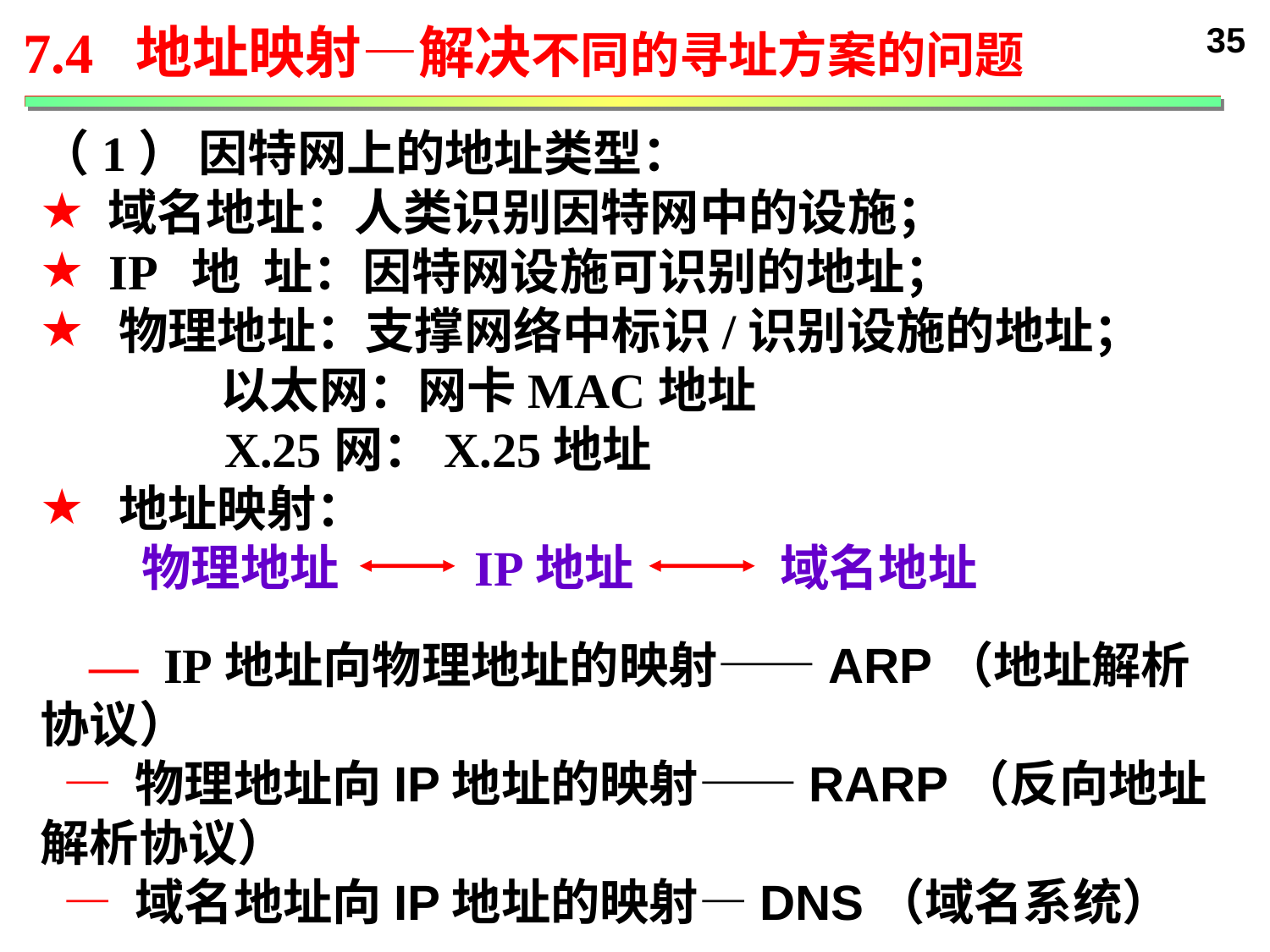

7.4  地址映射—解决不同的寻址方案的问题
35

（1） 因特网上的地址类型：
 域名地址：人类识别因特网中的设施；
  IP  地  址：因特网设施可识别的地址；
  物理地址：支撑网络中标识/识别设施的地址；
               以太网：网卡MAC地址
               X.25网：X.25地址
  地址映射：
        物理地址           IP地址             域名地址

    —  IP地址向物理地址的映射——ARP（地址解析协议）
  — 物理地址向IP地址的映射——RARP（反向地址解析协议）
  — 域名地址向IP地址的映射—DNS（域名系统）